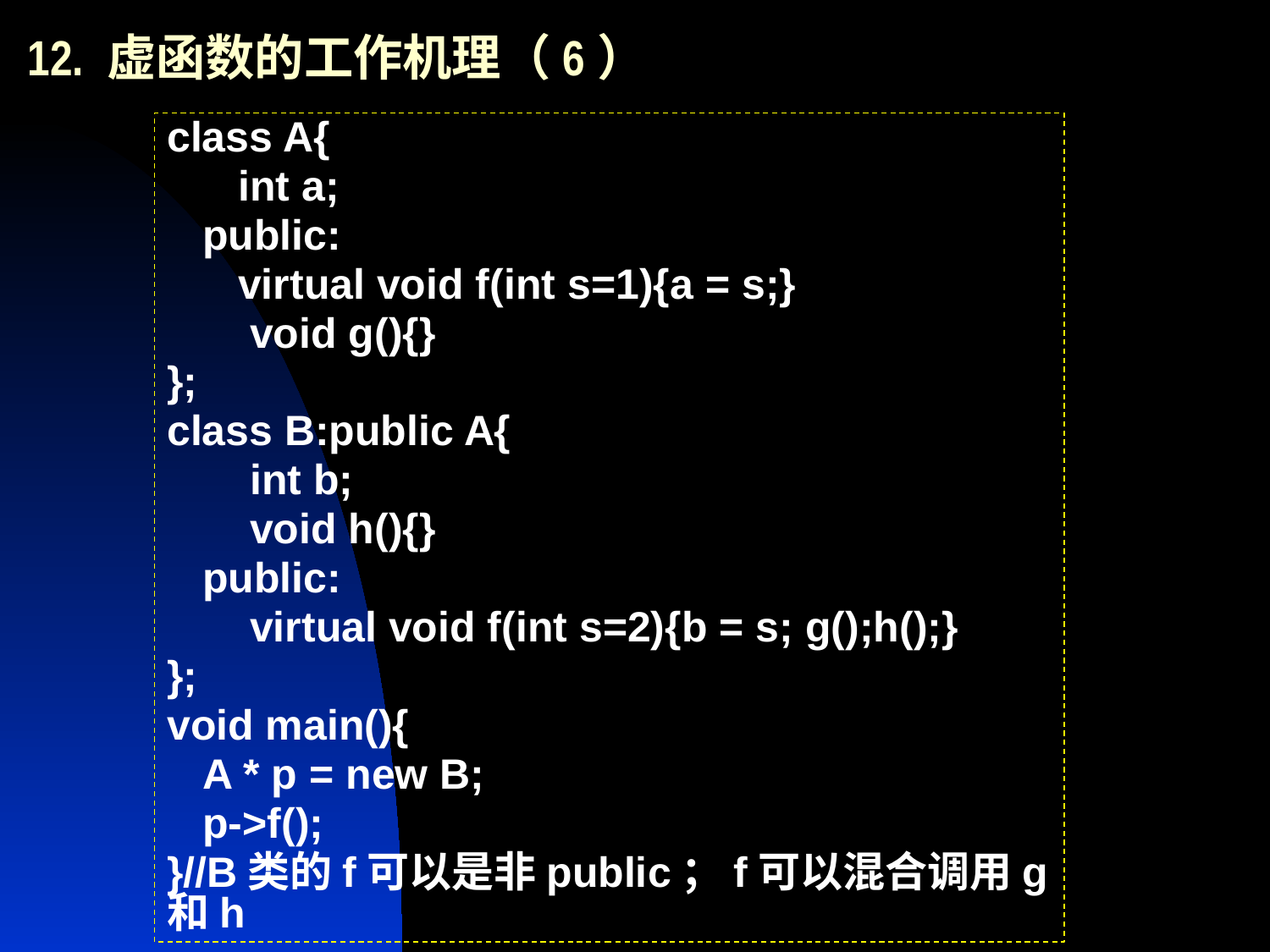

# 12. 虚函数的工作机理（6）
class A{
      int a;
   public:
      virtual void f(int s=1){a = s;}
       void g(){}
};
class B:public A{
       int b;
       void h(){}
   public:
       virtual void f(int s=2){b = s; g();h();}
};
void main(){
   A * p = new B;
   p->f();
}//B类的f可以是非public；f可以混合调用g和h